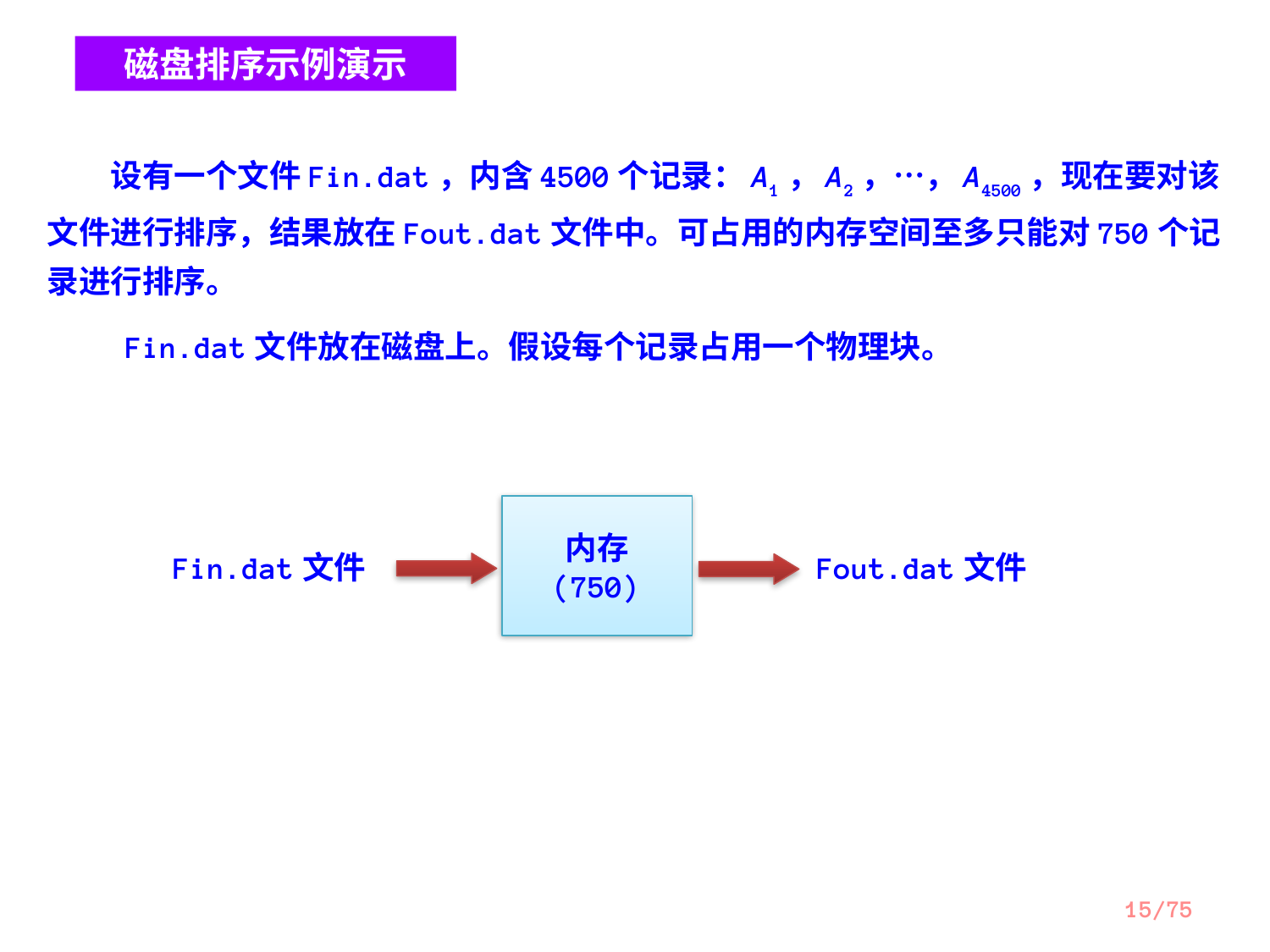

磁盘排序示例演示
　　设有一个文件Fin.dat，内含4500个记录：A1，A2，…，A4500，现在要对该文件进行排序，结果放在Fout.dat文件中。可占用的内存空间至多只能对750个记录进行排序。
　　 Fin.dat文件放在磁盘上。假设每个记录占用一个物理块。
内存
(750)

Fin.dat文件
Fout.dat文件
15/75